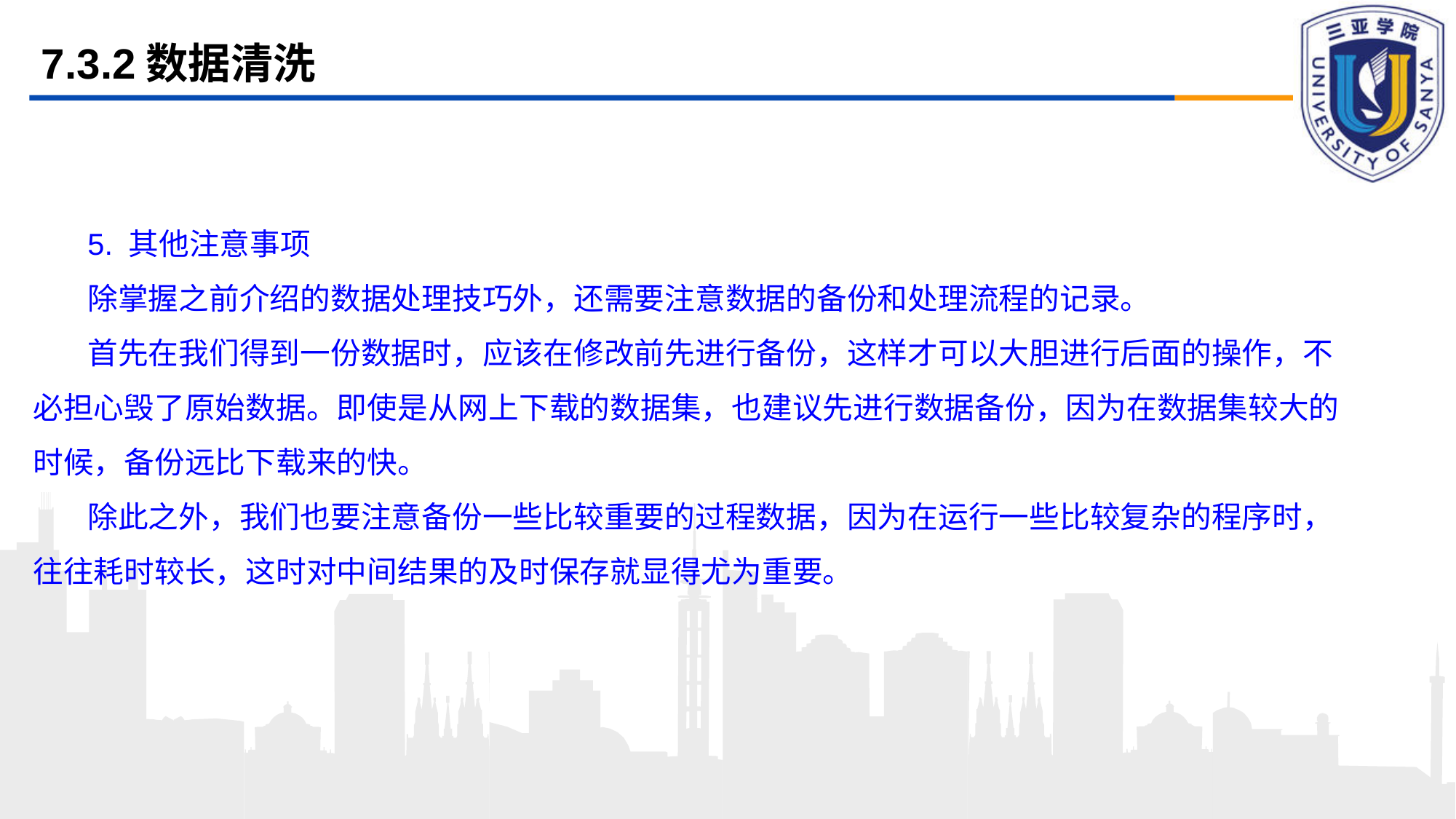

# 7.3.2数据清洗
5. 其他注意事项
除掌握之前介绍的数据处理技巧外，还需要注意数据的备份和处理流程的记录。
首先在我们得到一份数据时，应该在修改前先进行备份，这样才可以大胆进行后面的操作，不必担心毁了原始数据。即使是从网上下载的数据集，也建议先进行数据备份，因为在数据集较大的时候，备份远比下载来的快。
除此之外，我们也要注意备份一些比较重要的过程数据，因为在运行一些比较复杂的程序时，往往耗时较长，这时对中间结果的及时保存就显得尤为重要。